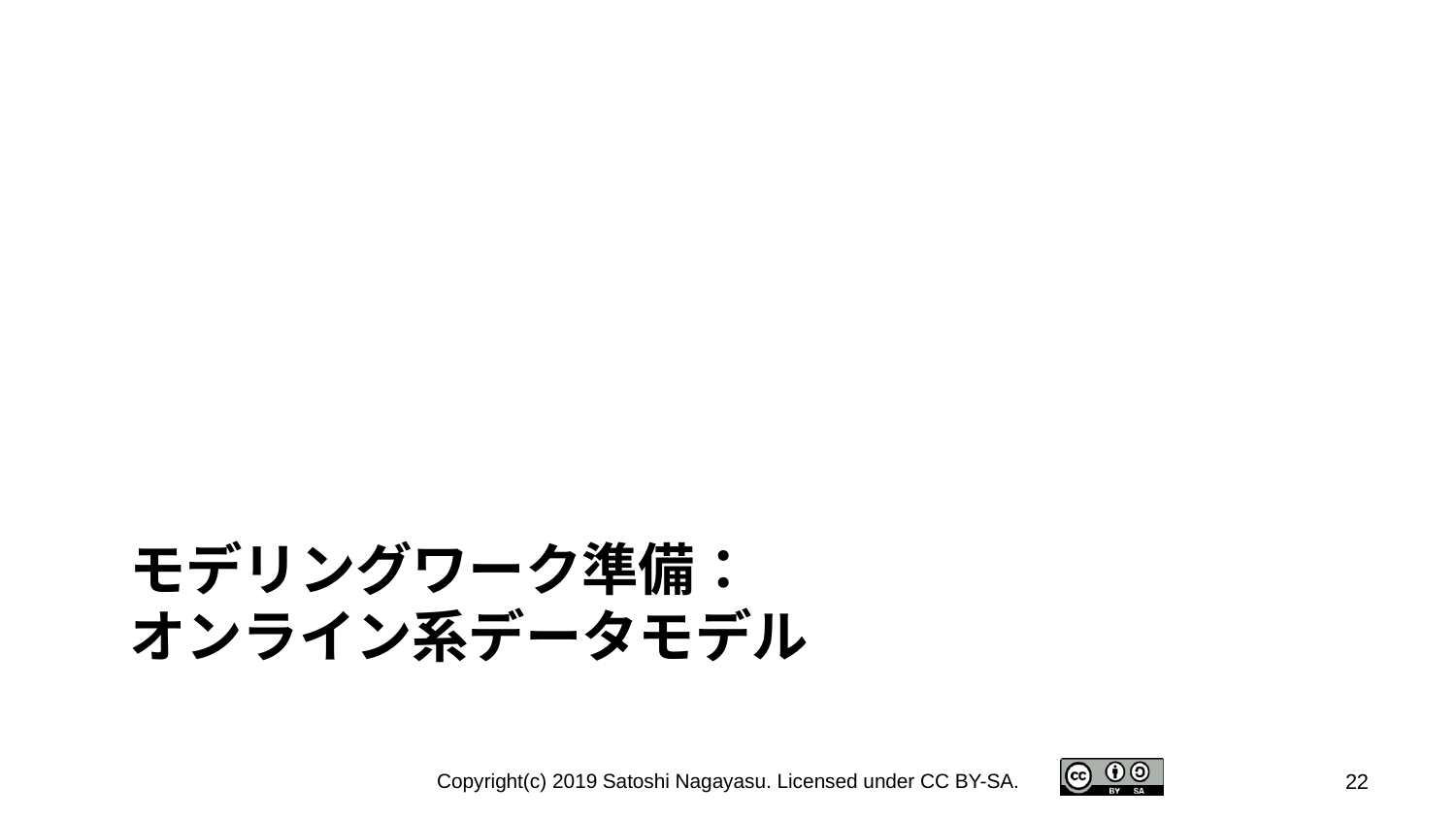

# モデリングワーク準備： オンライン系データモデル
Copyright(c) 2019 Satoshi Nagayasu. Licensed under CC BY-SA.
22